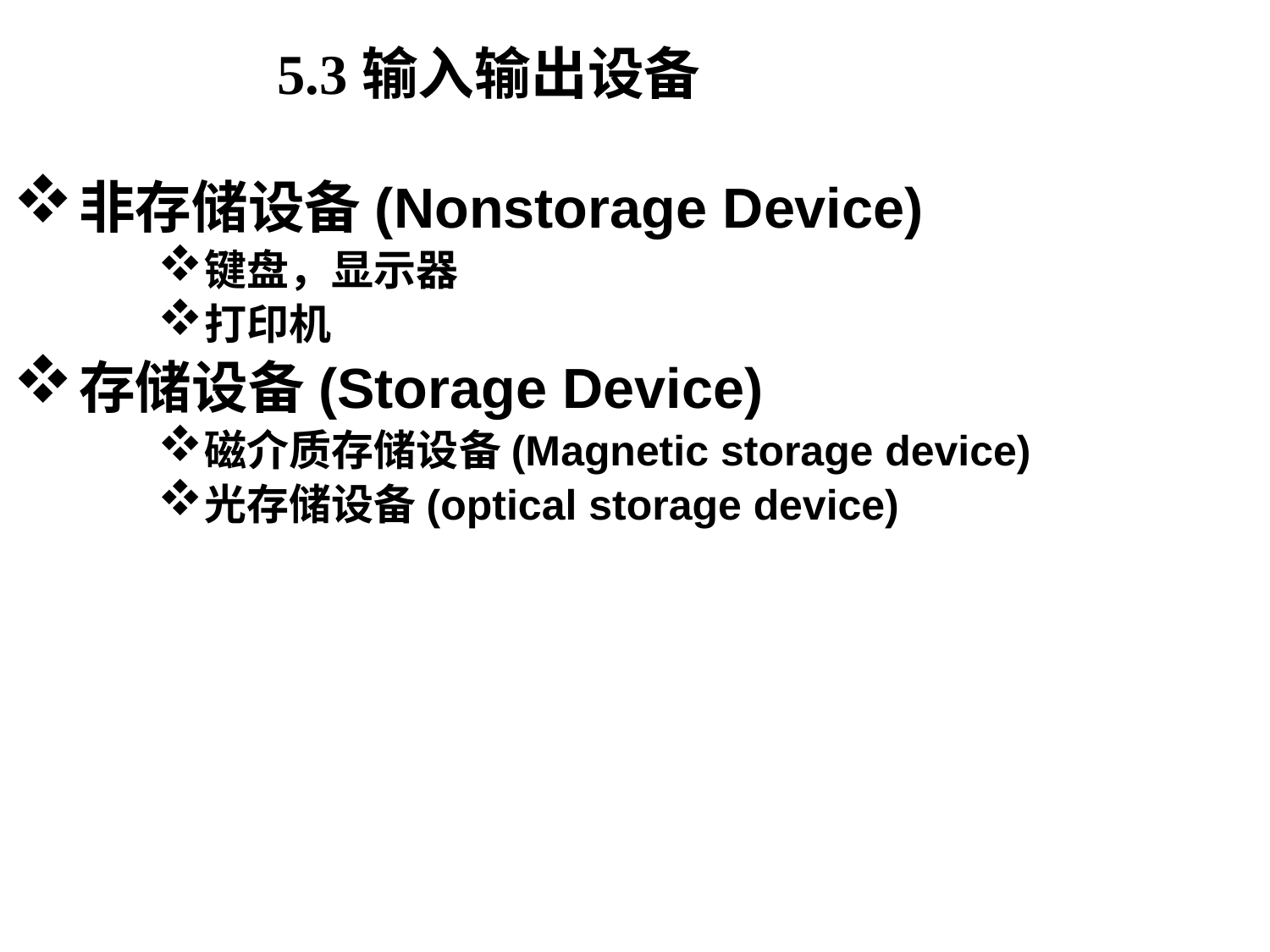

# 5.3输入输出设备

非存储设备(Nonstorage Device)
键盘，显示器
打印机
存储设备(Storage Device)
磁介质存储设备(Magnetic storage device)
光存储设备(optical storage device)